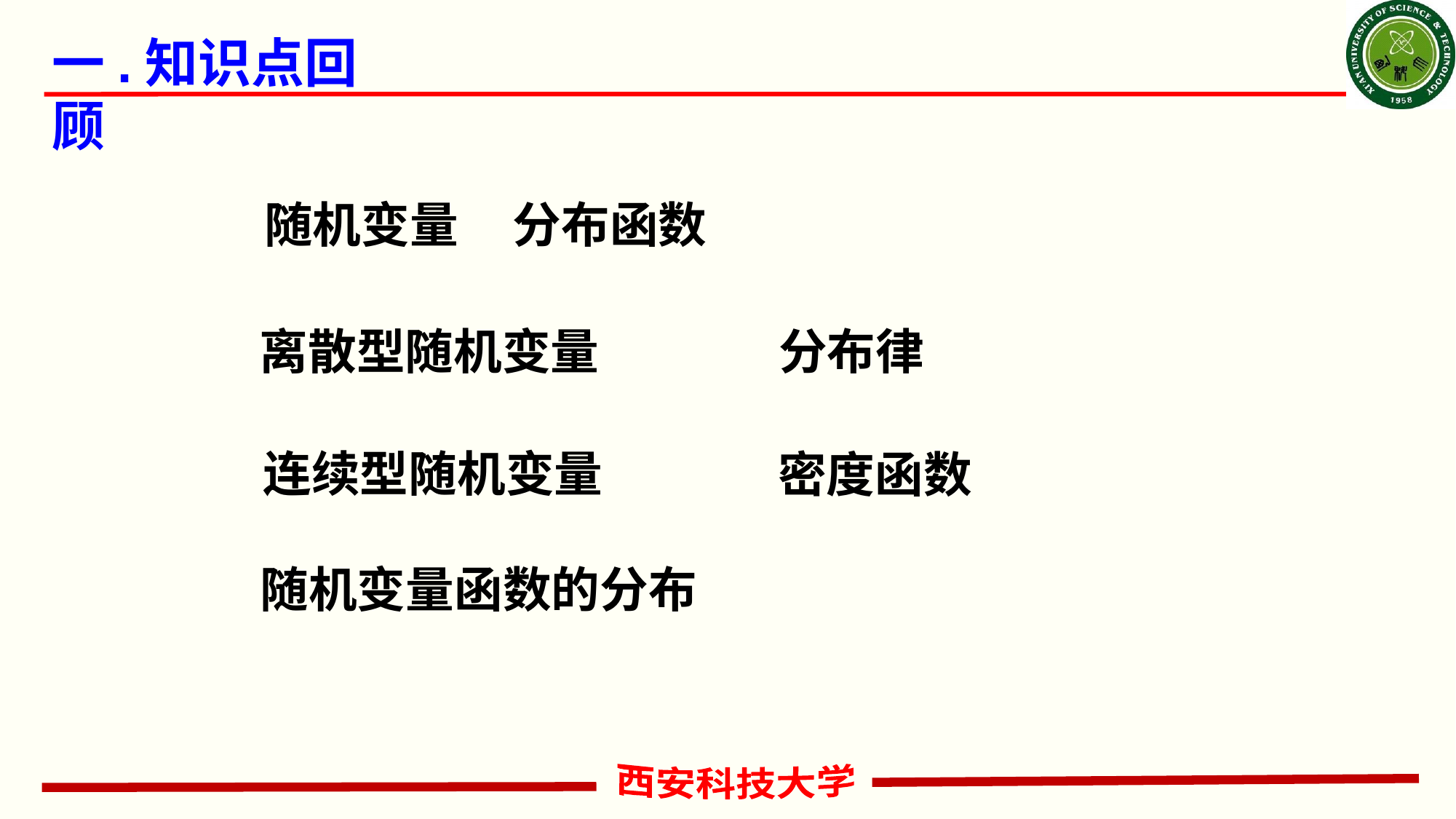

# 一.知识点回顾
随机变量
分布函数
分布律
离散型随机变量
连续型随机变量
密度函数
随机变量函数的分布